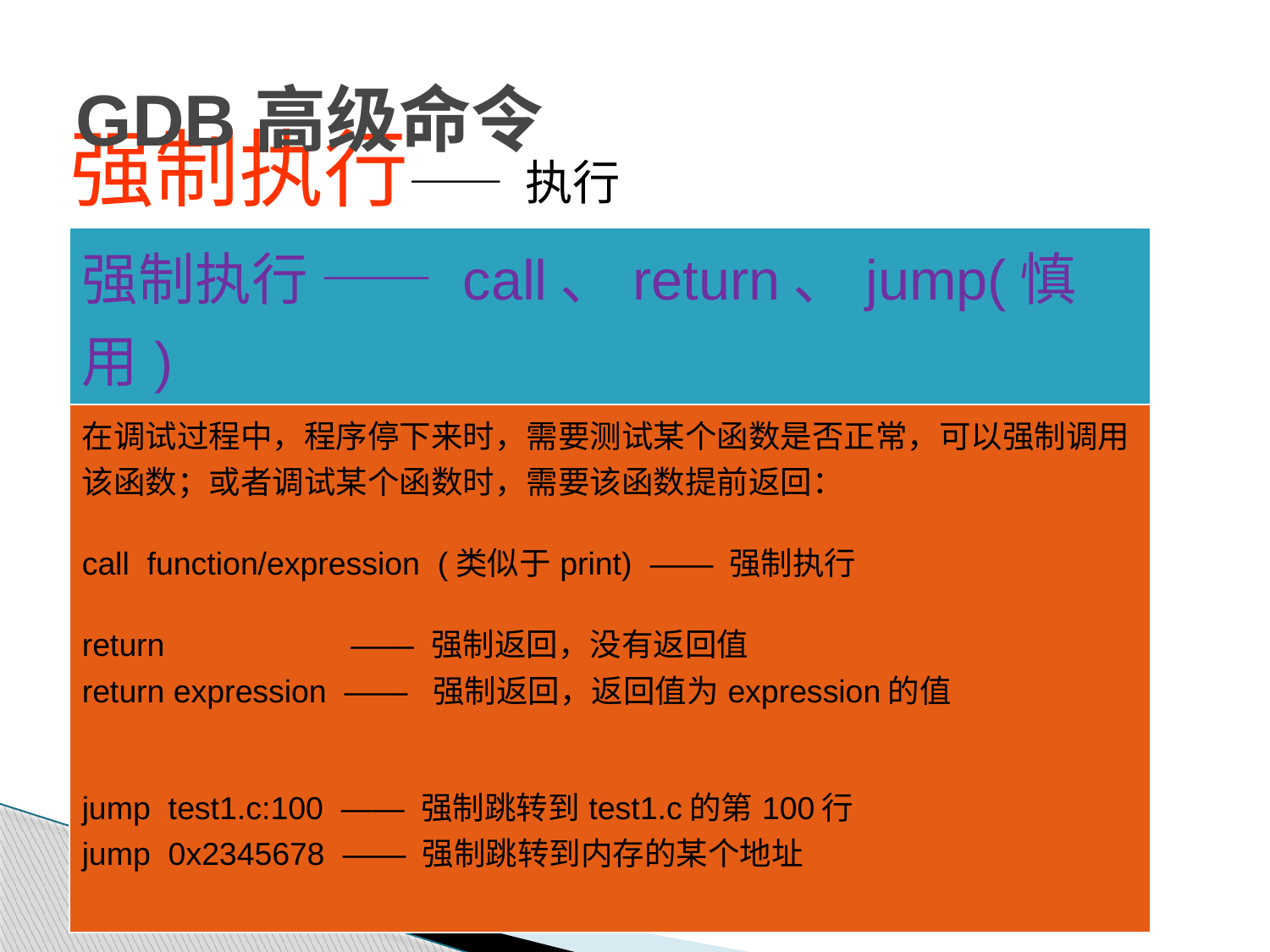

# GDB高级命令
强制执行——  执行

| 强制执行 —— call、return、jump(慎用) |
| --- |
| 在调试过程中，程序停下来时，需要测试某个函数是否正常，可以强制调用该函数；或者调试某个函数时，需要该函数提前返回： call function/expression (类似于print) —— 强制执行 return —— 强制返回，没有返回值 return expression —— 强制返回，返回值为expression的值 jump test1.c:100 —— 强制跳转到test1.c的第100行 jump 0x2345678 —— 强制跳转到内存的某个地址 |